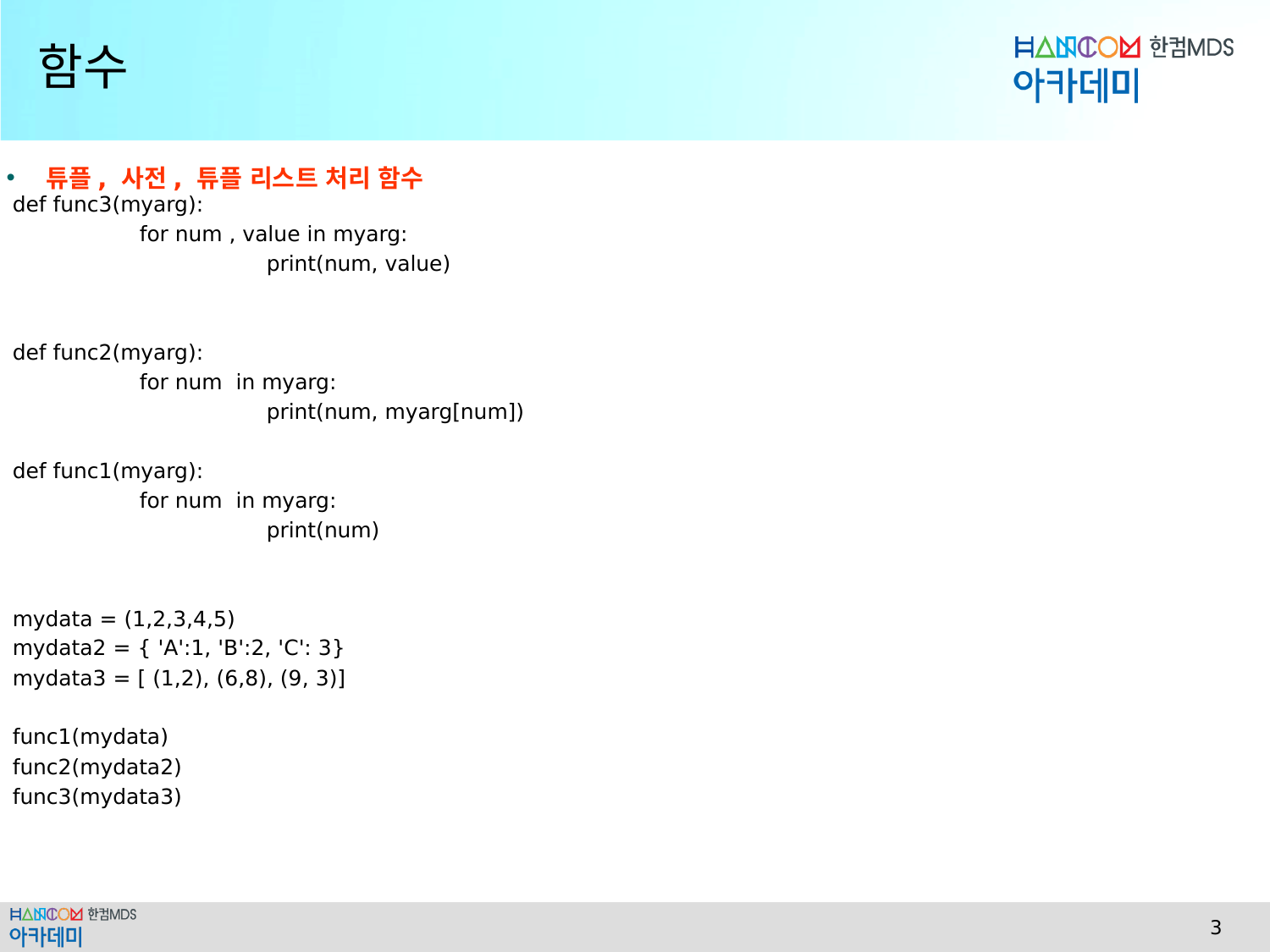

# 함수
튜플, 사전, 튜플 리스트 처리 함수
def func3(myarg):
	for num , value in myarg:
		print(num, value)

def func2(myarg):
	for num  in myarg:
		print(num, myarg[num])

def func1(myarg):
	for num  in myarg:
		print(num)

mydata = (1,2,3,4,5)
mydata2 = { 'A':1, 'B':2, 'C': 3}
mydata3 = [ (1,2), (6,8), (9, 3)]

func1(mydata)
func2(mydata2)
func3(mydata3)
                               3